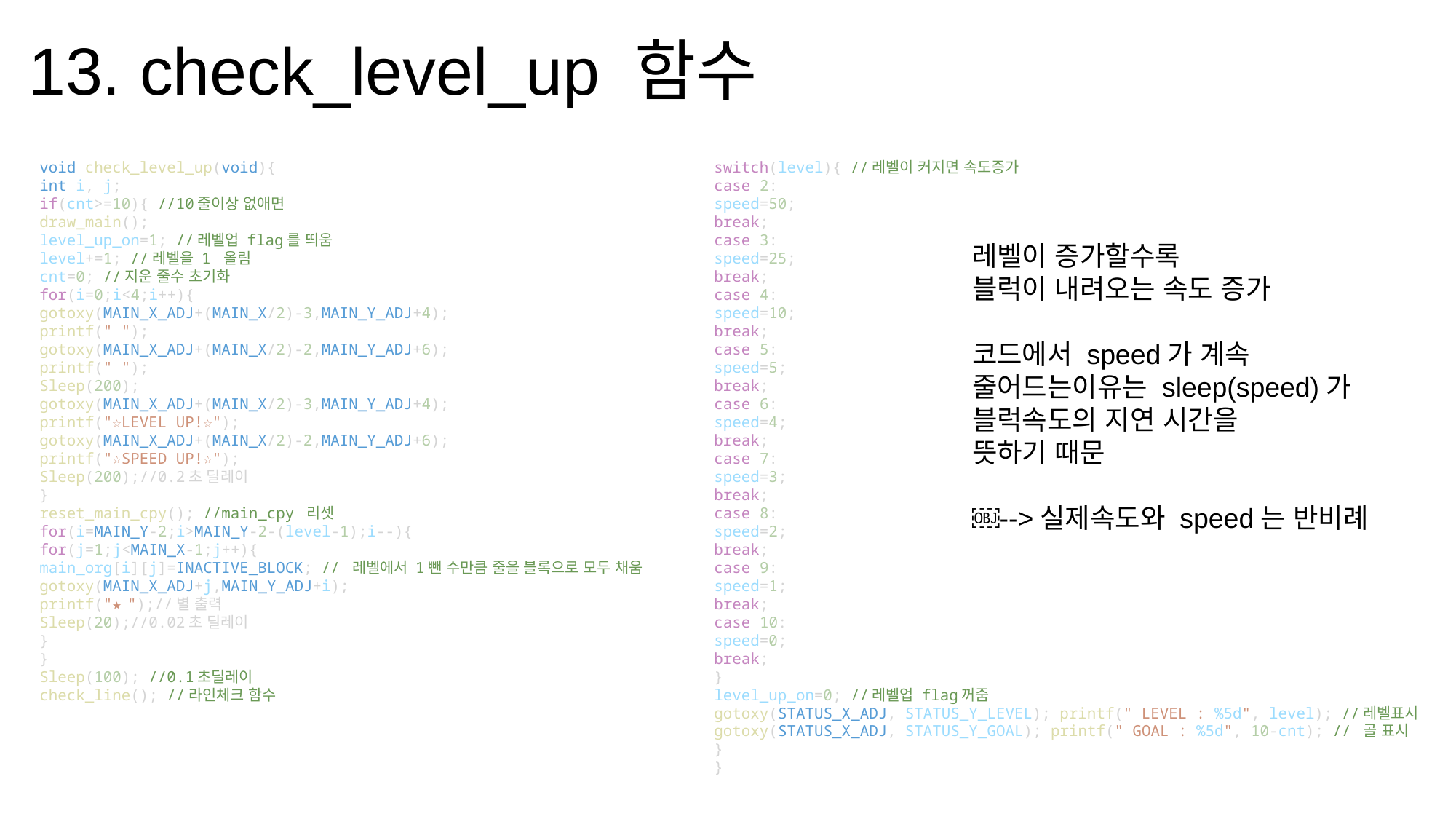

# 13. check_level_up 함수
void check_level_up(void){
int i, j;
if(cnt>=10){ //10줄이상 없애면
draw_main();
level_up_on=1; //레벨업 flag를 띄움
level+=1; //레벨을 1 올림
cnt=0; //지운 줄수 초기화
for(i=0;i<4;i++){
gotoxy(MAIN_X_ADJ+(MAIN_X/2)-3,MAIN_Y_ADJ+4);
printf(" ");
gotoxy(MAIN_X_ADJ+(MAIN_X/2)-2,MAIN_Y_ADJ+6);
printf(" ");
Sleep(200);
gotoxy(MAIN_X_ADJ+(MAIN_X/2)-3,MAIN_Y_ADJ+4);
printf("☆LEVEL UP!☆");
gotoxy(MAIN_X_ADJ+(MAIN_X/2)-2,MAIN_Y_ADJ+6);
printf("☆SPEED UP!☆");
Sleep(200);//0.2초 딜레이
}
reset_main_cpy(); //main_cpy 리셋
for(i=MAIN_Y-2;i>MAIN_Y-2-(level-1);i--){
for(j=1;j<MAIN_X-1;j++){
main_org[i][j]=INACTIVE_BLOCK; // 레벨에서 1뺀 수만큼 줄을 블록으로 모두 채움
gotoxy(MAIN_X_ADJ+j,MAIN_Y_ADJ+i);
printf("★");//별 출력
Sleep(20);//0.02초 딜레이
}
}
Sleep(100); //0.1초딜레이
check_line(); //라인체크 함수
switch(level){ //레벨이 커지면 속도증가
case 2:
speed=50;
break;
case 3:
speed=25;
break;
case 4:
speed=10;
break;
case 5:
speed=5;
break;
case 6:
speed=4;
break;
case 7:
speed=3;
break;
case 8:
speed=2;
break;
case 9:
speed=1;
break;
case 10:
speed=0;
break;
}
level_up_on=0; //레벨업 flag꺼줌
gotoxy(STATUS_X_ADJ, STATUS_Y_LEVEL); printf(" LEVEL : %5d", level); //레벨표시
gotoxy(STATUS_X_ADJ, STATUS_Y_GOAL); printf(" GOAL : %5d", 10-cnt); // 골 표시
}
}
레벨이 증가할수록
블럭이 내려오는 속도 증가

코드에서 speed가 계속 줄어드는이유는 sleep(speed)가
블럭속도의 지연 시간을
뜻하기 때문

￼-->실제속도와 speed는 반비례